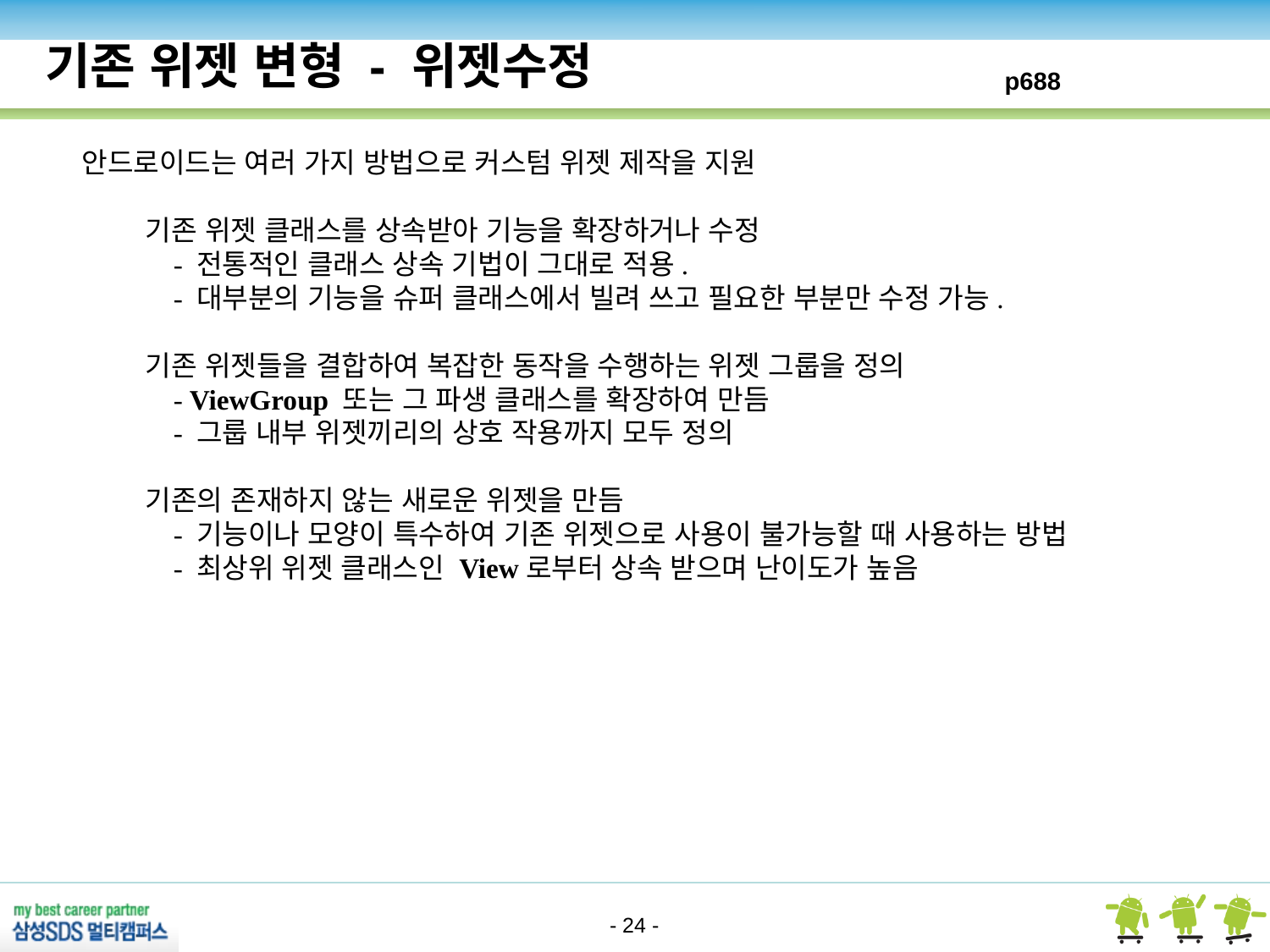

기존 위젯 변형 - 위젯수정
p688
안드로이드는 여러 가지 방법으로 커스텀 위젯 제작을 지원

기존 위젯 클래스를 상속받아 기능을 확장하거나 수정
    - 전통적인 클래스 상속 기법이 그대로 적용.
    - 대부분의 기능을 슈퍼 클래스에서 빌려 쓰고 필요한 부분만 수정 가능.

기존 위젯들을 결합하여 복잡한 동작을 수행하는 위젯 그룹을 정의
    - ViewGroup 또는 그 파생 클래스를 확장하여 만듬
    - 그룹 내부 위젯끼리의 상호 작용까지 모두 정의

기존의 존재하지 않는 새로운 위젯을 만듬
    - 기능이나 모양이 특수하여 기존 위젯으로 사용이 불가능할 때 사용하는 방법
    - 최상위 위젯 클래스인 View로부터 상속 받으며 난이도가 높음
- 24 -